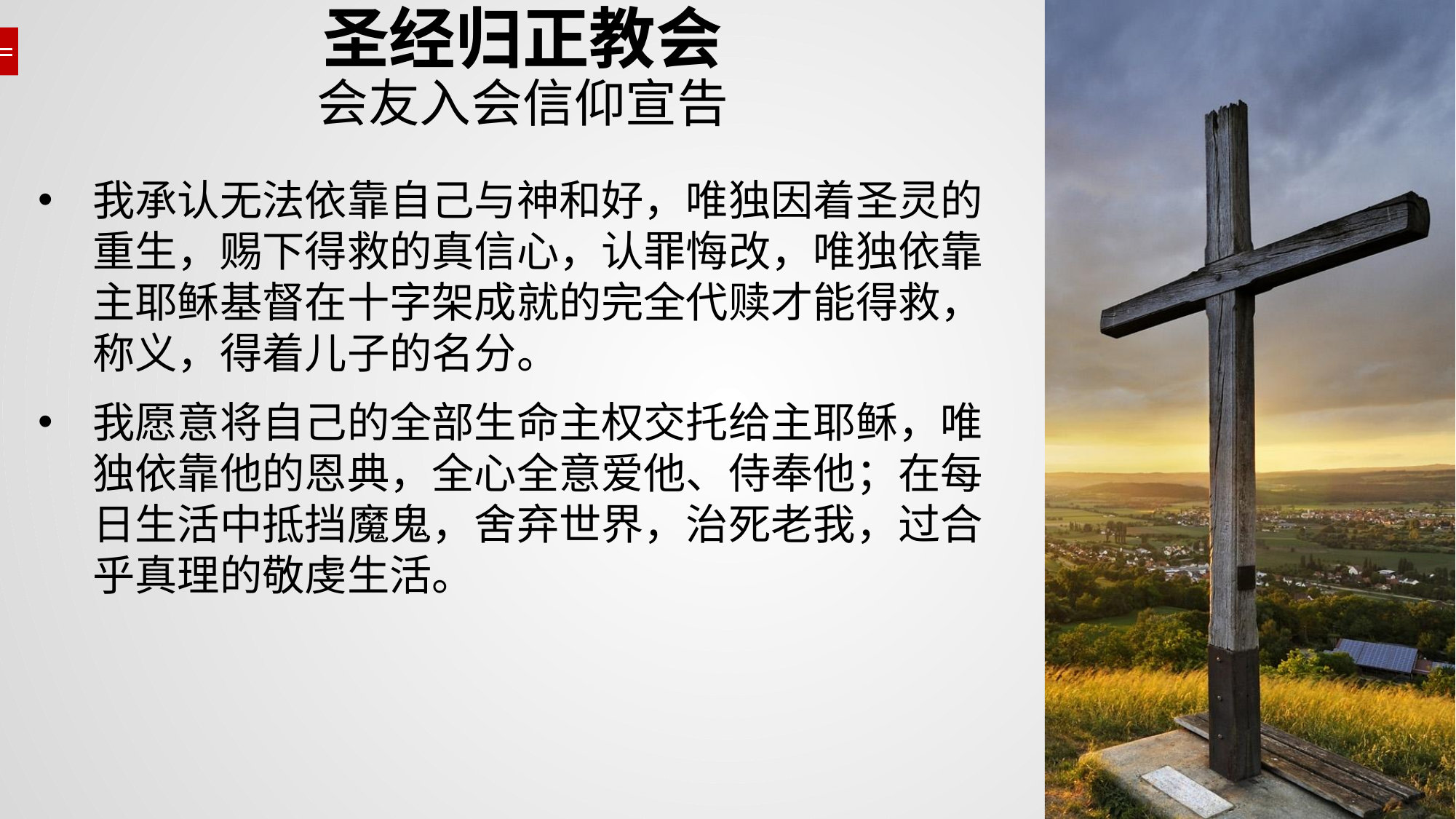

圣经归正教会
会友入会信仰宣告
我承认无法依靠自己与神和好，唯独因着圣灵的重生，赐下得救的真信心，认罪悔改，唯独依靠主耶稣基督在十字架成就的完全代赎才能得救，称义，得着儿子的名分。
我愿意将自己的全部生命主权交托给主耶稣，唯独依靠他的恩典，全心全意爱他、侍奉他；在每日生活中抵挡魔鬼，舍弃世界，治死老我，过合乎真理的敬虔生活。